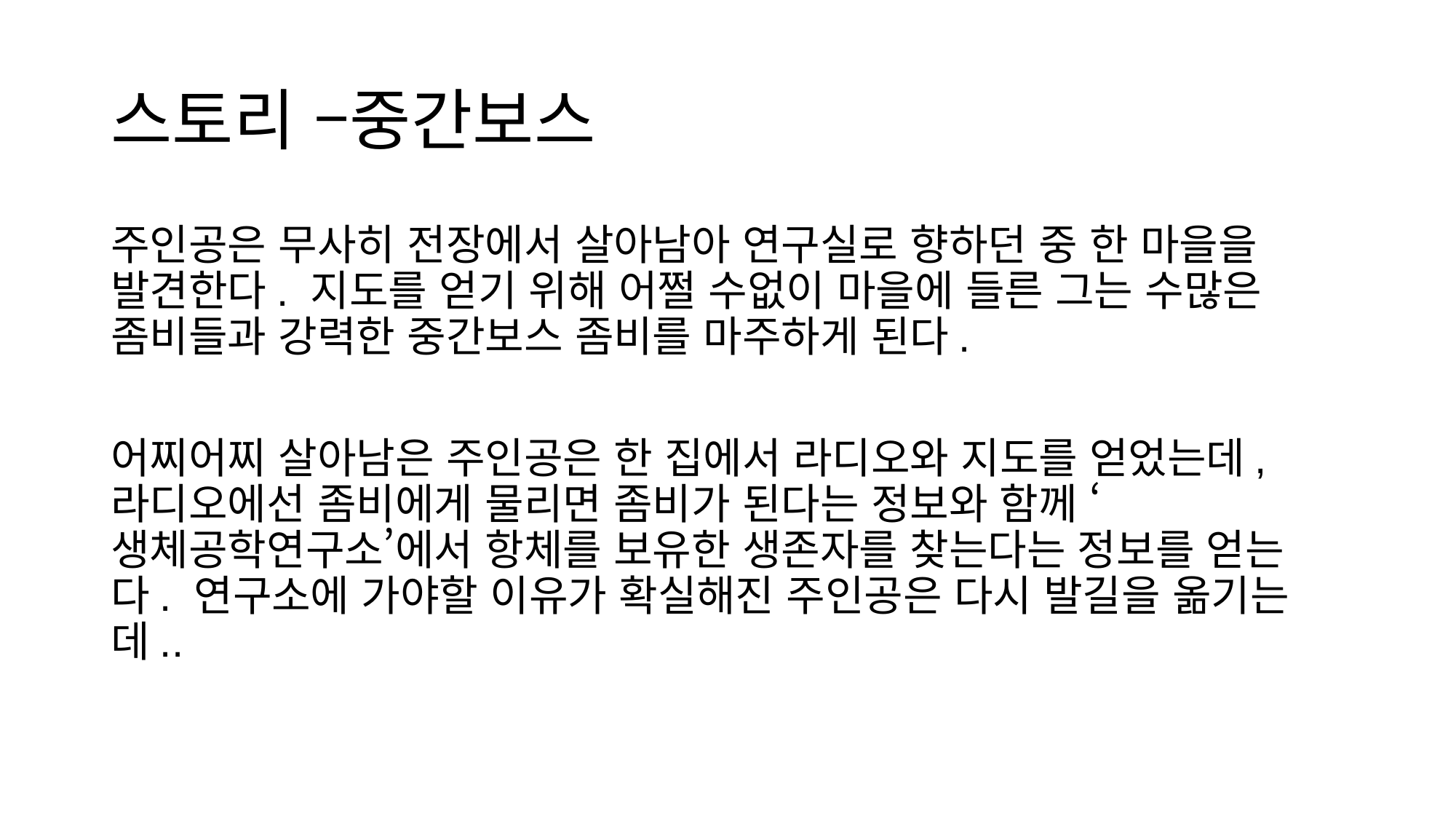

# 스토리 –중간보스
주인공은 무사히 전장에서 살아남아 연구실로 향하던 중 한 마을을 발견한다. 지도를 얻기 위해 어쩔 수없이 마을에 들른 그는 수많은 좀비들과 강력한 중간보스 좀비를 마주하게 된다.

어찌어찌 살아남은 주인공은 한 집에서 라디오와 지도를 얻었는데, 라디오에선 좀비에게 물리면 좀비가 된다는 정보와 함께 ‘생체공학연구소’에서 항체를 보유한 생존자를 찾는다는 정보를 얻는다. 연구소에 가야할 이유가 확실해진 주인공은 다시 발길을 옮기는데..